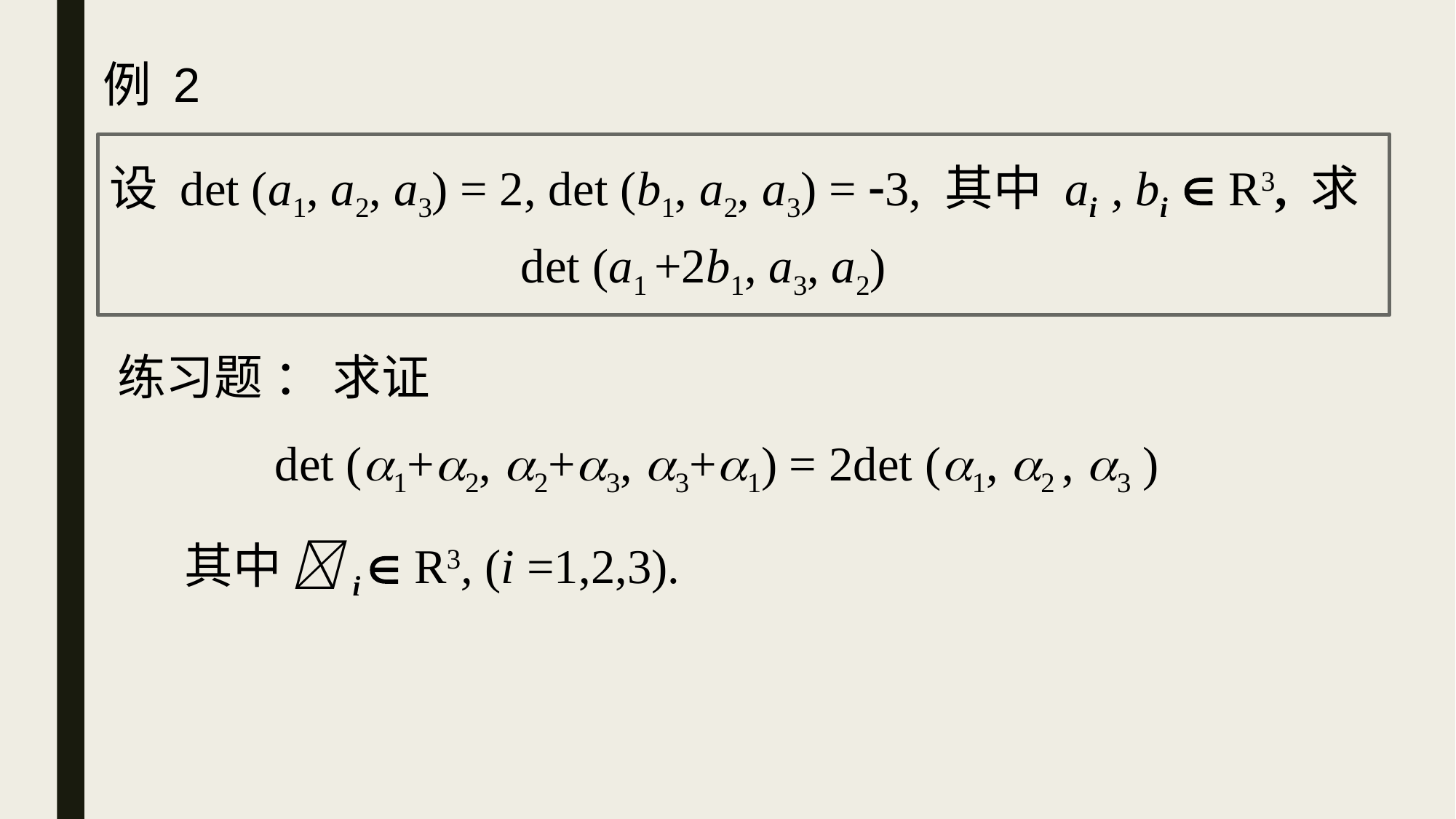

例 2

设 det (a1, a2, a3) = 2, det (b1, a2, a3) = −3, 其中 ai  , bi  ∈ R3, 求
det (a1 +2b1, a3, a2)
练习题 ： 求证
 det (α1+α2, α2+α3, α3+α1) = 2det (α1, α2 , α3 )
其中 αi ∈ R3, (i =1,2,3).